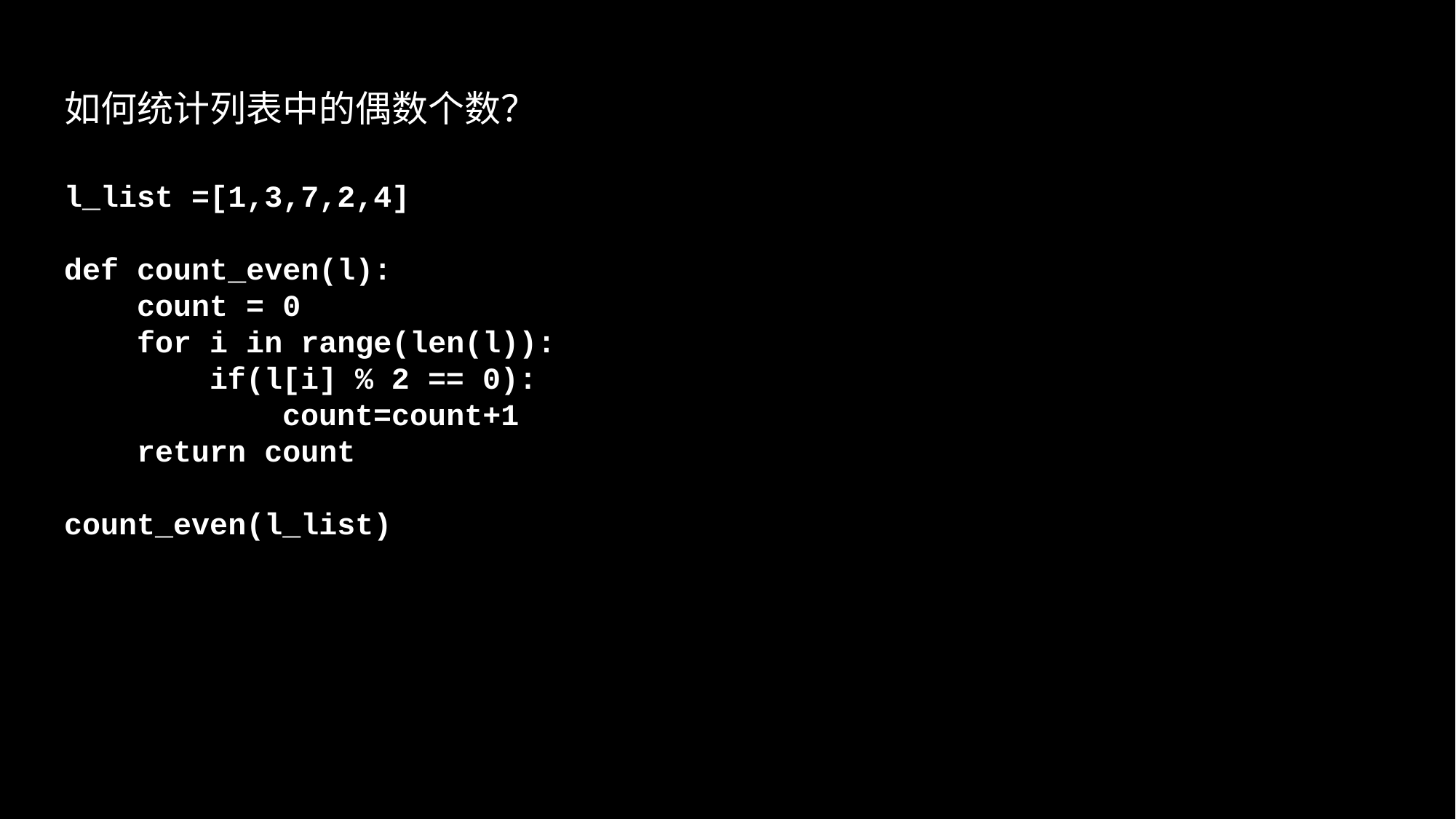

# 如何统计列表中的偶数个数？
l_list =[1,3,7,2,4]

def count_even(l):
    count = 0
    for i in range(len(l)):
        if(l[i] % 2 == 0):
            count=count+1
    return count

count_even(l_list)